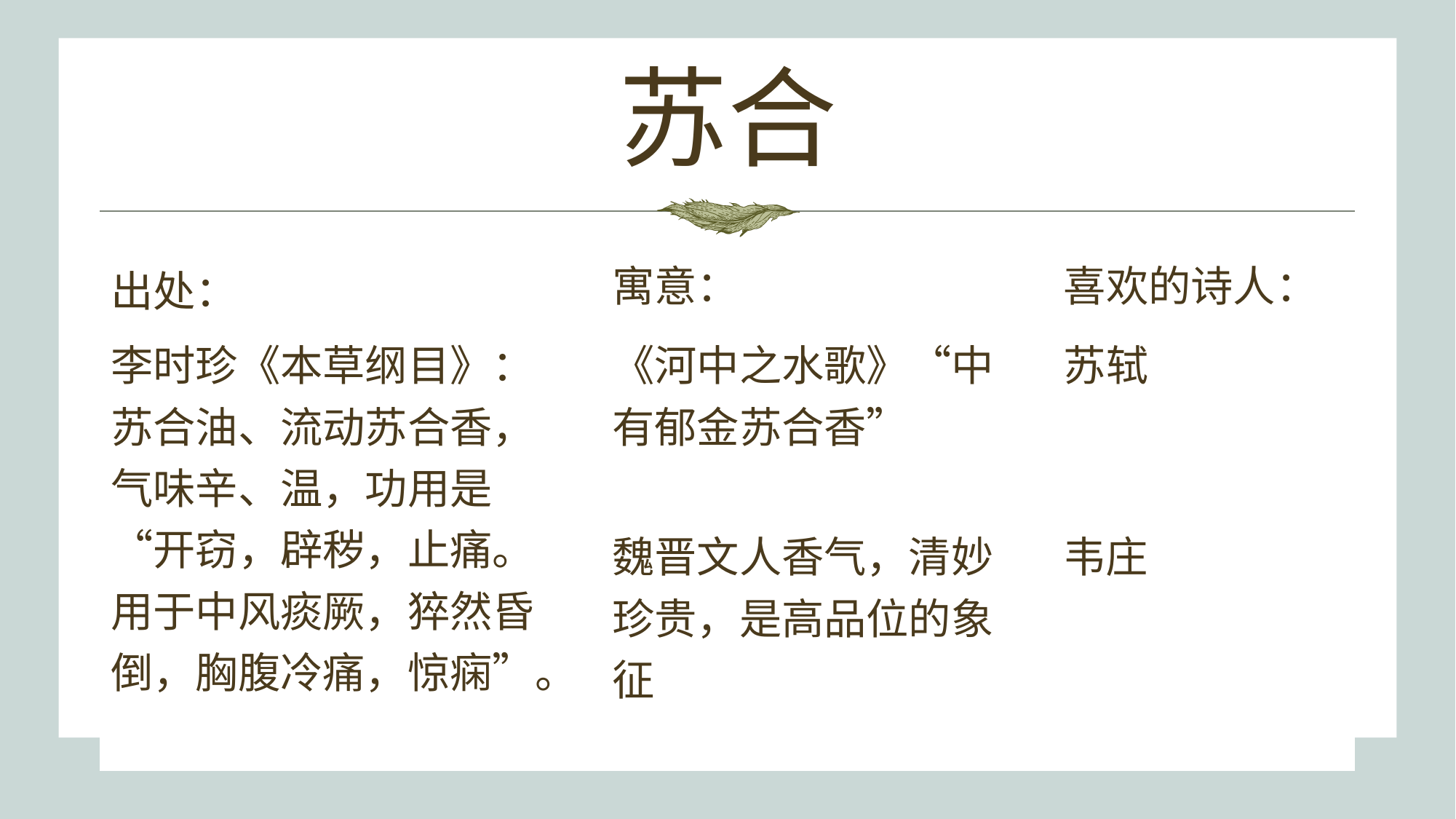

# 苏合
| 出处： | 寓意： | 喜欢的诗人： |
| --- | --- | --- |
| 李时珍《本草纲目》：苏合油、流动苏合香，气味辛、温，功用是“开窃，辟秽，止痛。用于中风痰厥，猝然昏倒，胸腹冷痛，惊痫”。 | 《河中之水歌》“中有郁金苏合香” | 苏轼 |
|  | 魏晋文人香气，清妙珍贵，是高品位的象征 | 韦庄 |